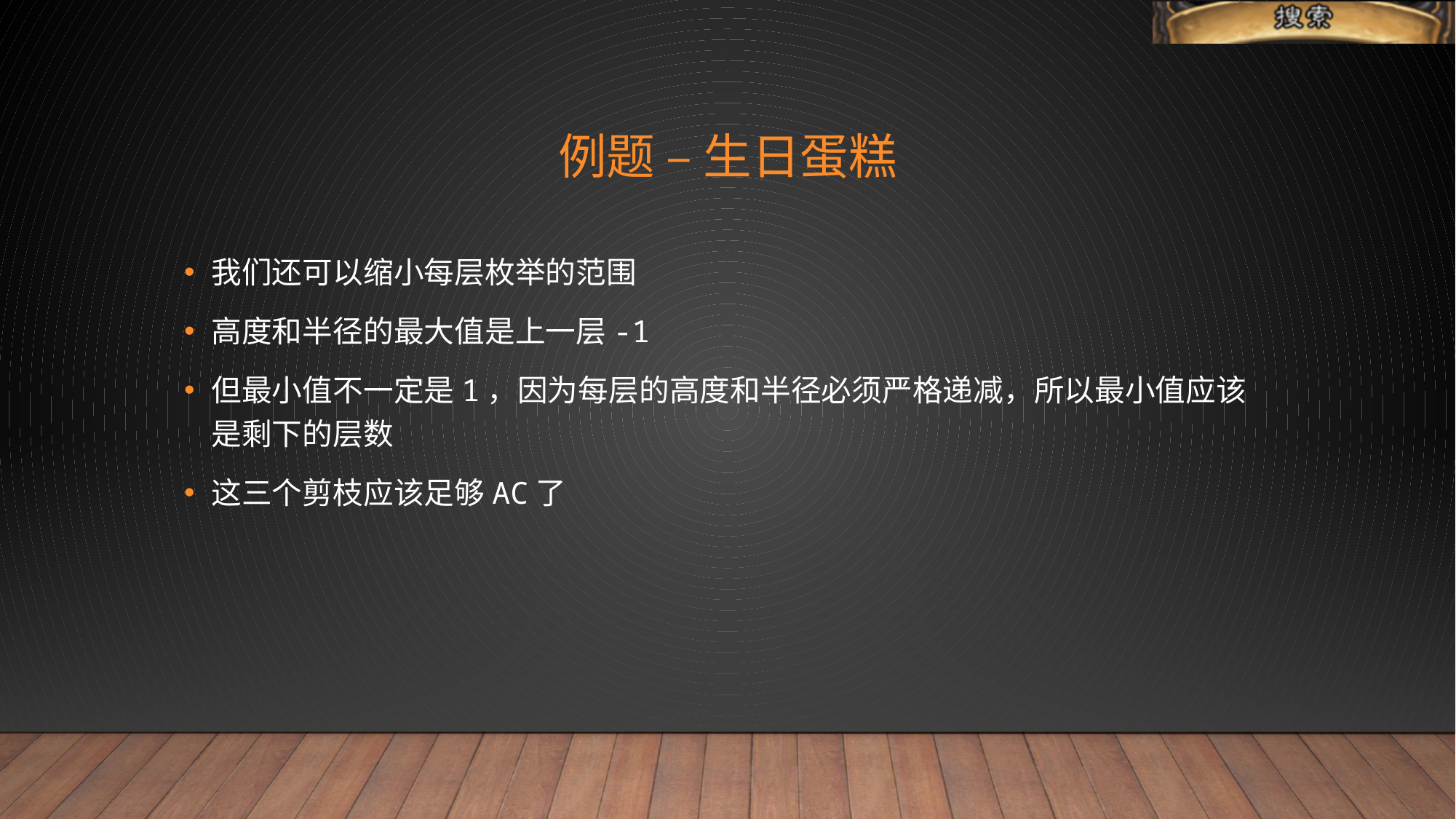

# 例题 – 生日蛋糕
我们还可以缩小每层枚举的范围
高度和半径的最大值是上一层-1
但最小值不一定是1，因为每层的高度和半径必须严格递减，所以最小值应该是剩下的层数
这三个剪枝应该足够AC了